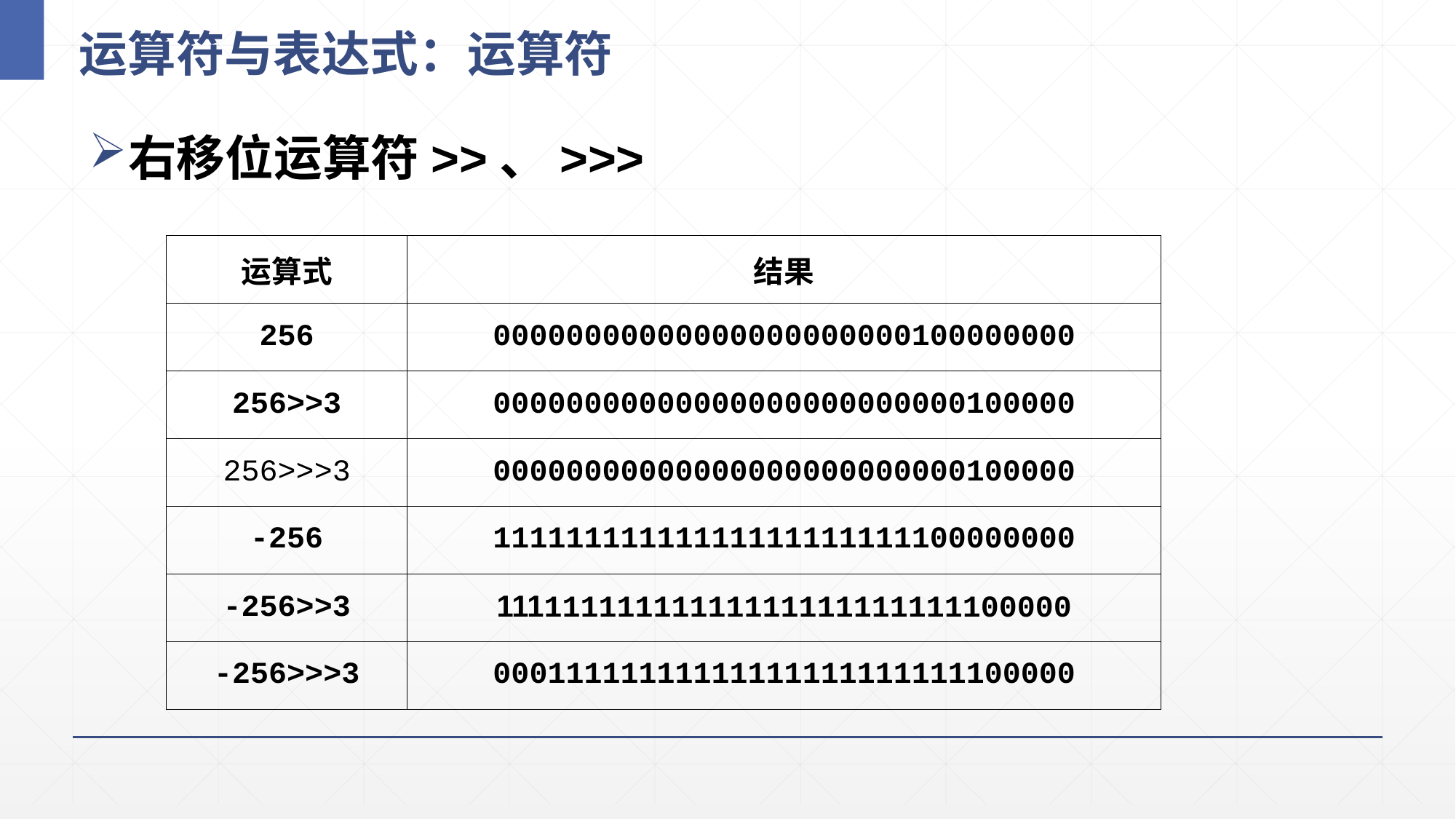

# 运算符与表达式：运算符
右移位运算符>>、>>>
| 运算式 | 结果 |
| --- | --- |
| 256 | 00000000000000000000000100000000 |
| 256>>3 | 00000000000000000000000000100000 |
| 256>>>3 | 00000000000000000000000000100000 |
| -256 | 11111111111111111111111100000000 |
| -256>>3 | 11111111111111111111111111100000 |
| -256>>>3 | 00011111111111111111111111100000 |